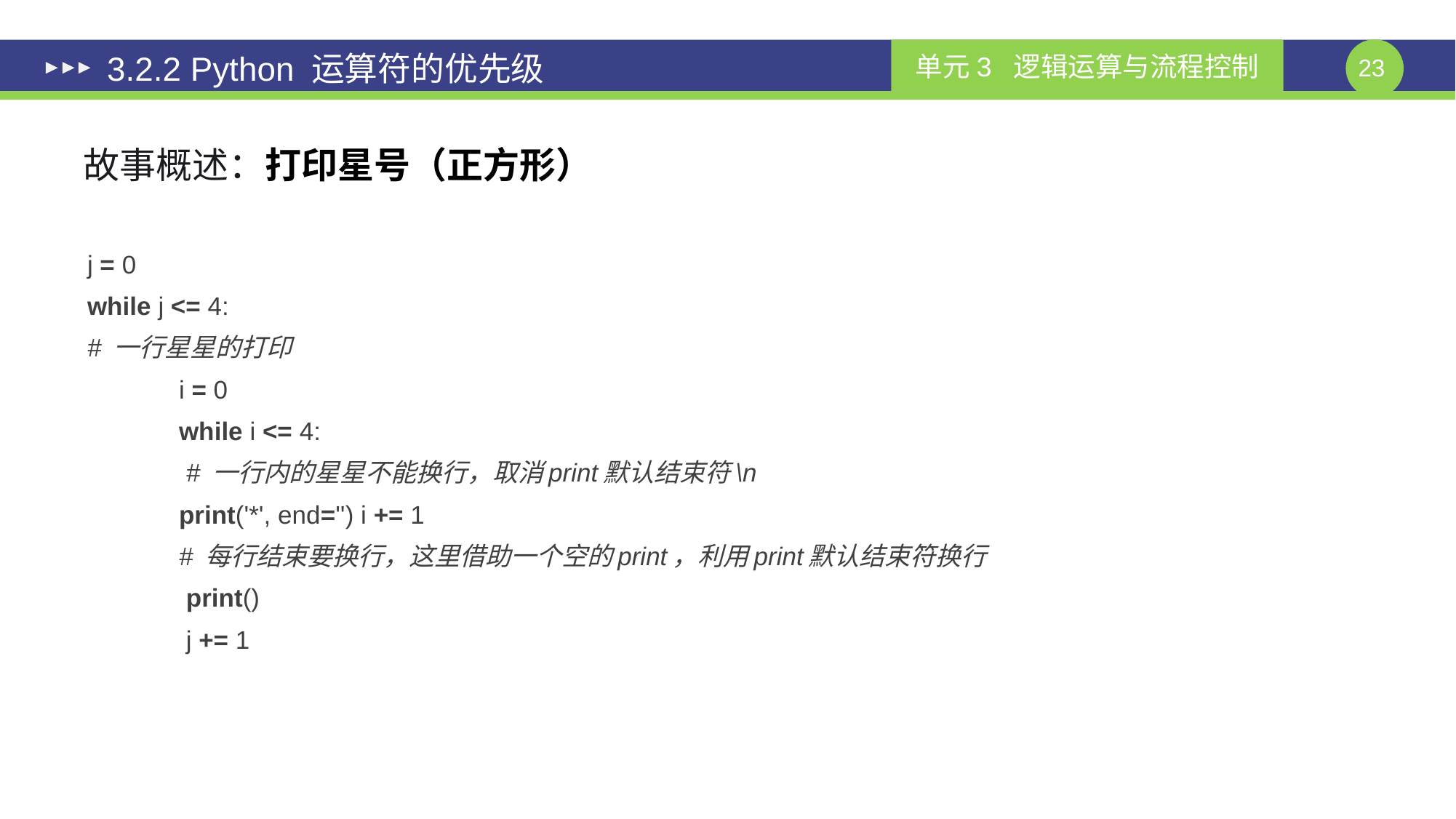

# 3.2.2 Python 运算符的优先级
故事概述：打印星号（正方形）
j = 0
while j <= 4:
# ⼀⾏星星的打印
	i = 0
	while i <= 4:
	 # ⼀⾏内的星星不能换⾏，取消print默认结束符\n
	print('*', end='') i += 1
	# 每⾏结束要换⾏，这⾥借助⼀个空的print，利⽤print默认结束符换⾏
	 print()
	 j += 1